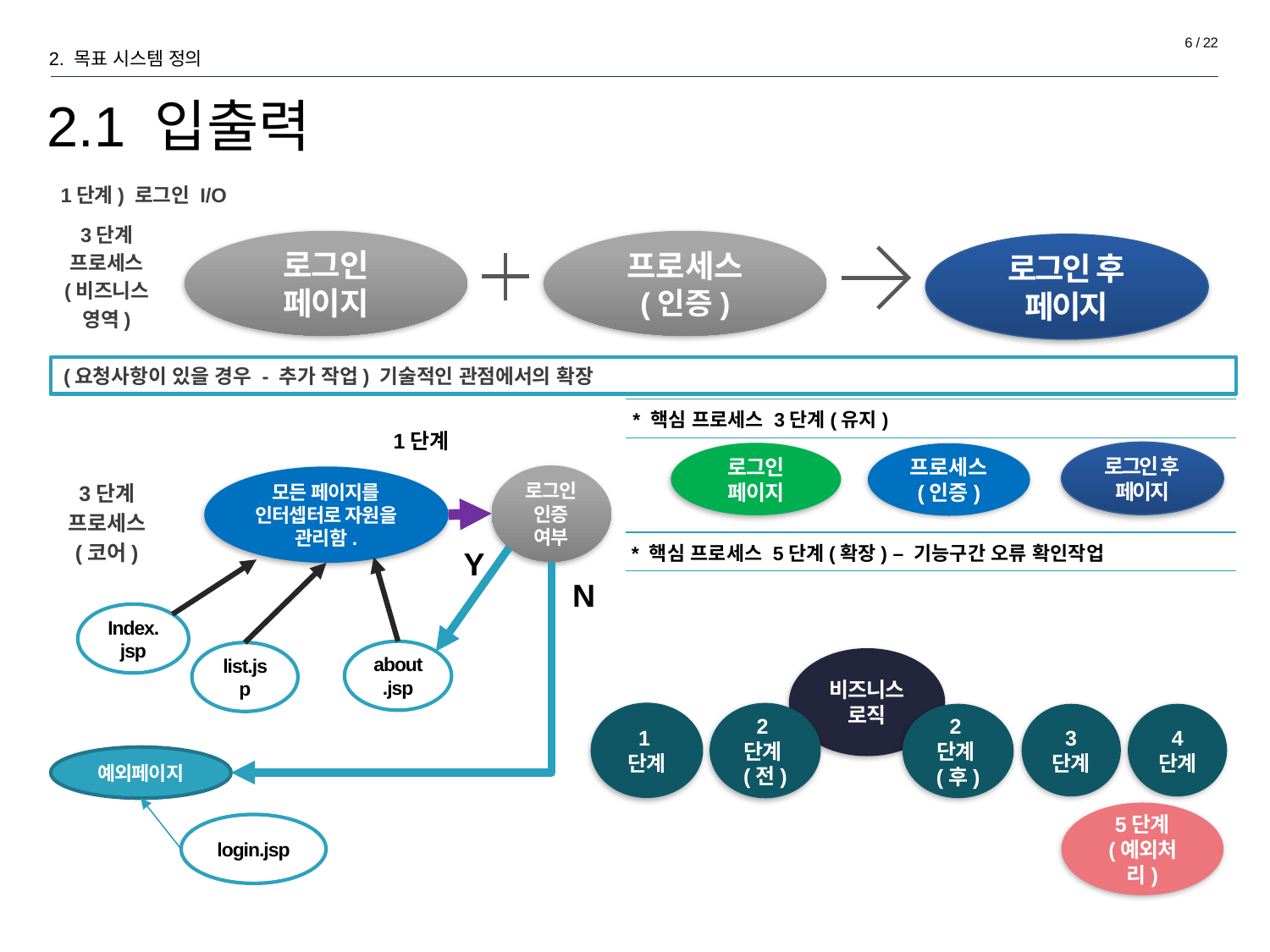

2. 목표 시스템 정의
6 / 22
# 2.1 입출력
1단계) 로그인 I/O
3단계
프로세스
(비즈니스
영역)
로그인
페이지
프로세스
(인증)
로그인 후
페이지
(요청사항이 있을 경우 - 추가 작업) 기술적인 관점에서의 확장
* 핵심 프로세스 3단계(유지)
1단계
로그인 후
페이지
로그인
페이지
프로세스
(인증)
로그인
인증
여부
모든 페이지를
인터셉터로 자원을
관리함.
3단계
프로세스
(코어)
* 핵심 프로세스 5단계(확장) – 기능구간 오류 확인작업
Y
N
Index.jsp
about.jsp
list.jsp
비즈니스
로직
1단계
2단계(전)
4
단계
2단계(후)
3
단계
예외페이지
5단계
(예외처리)
login.jsp